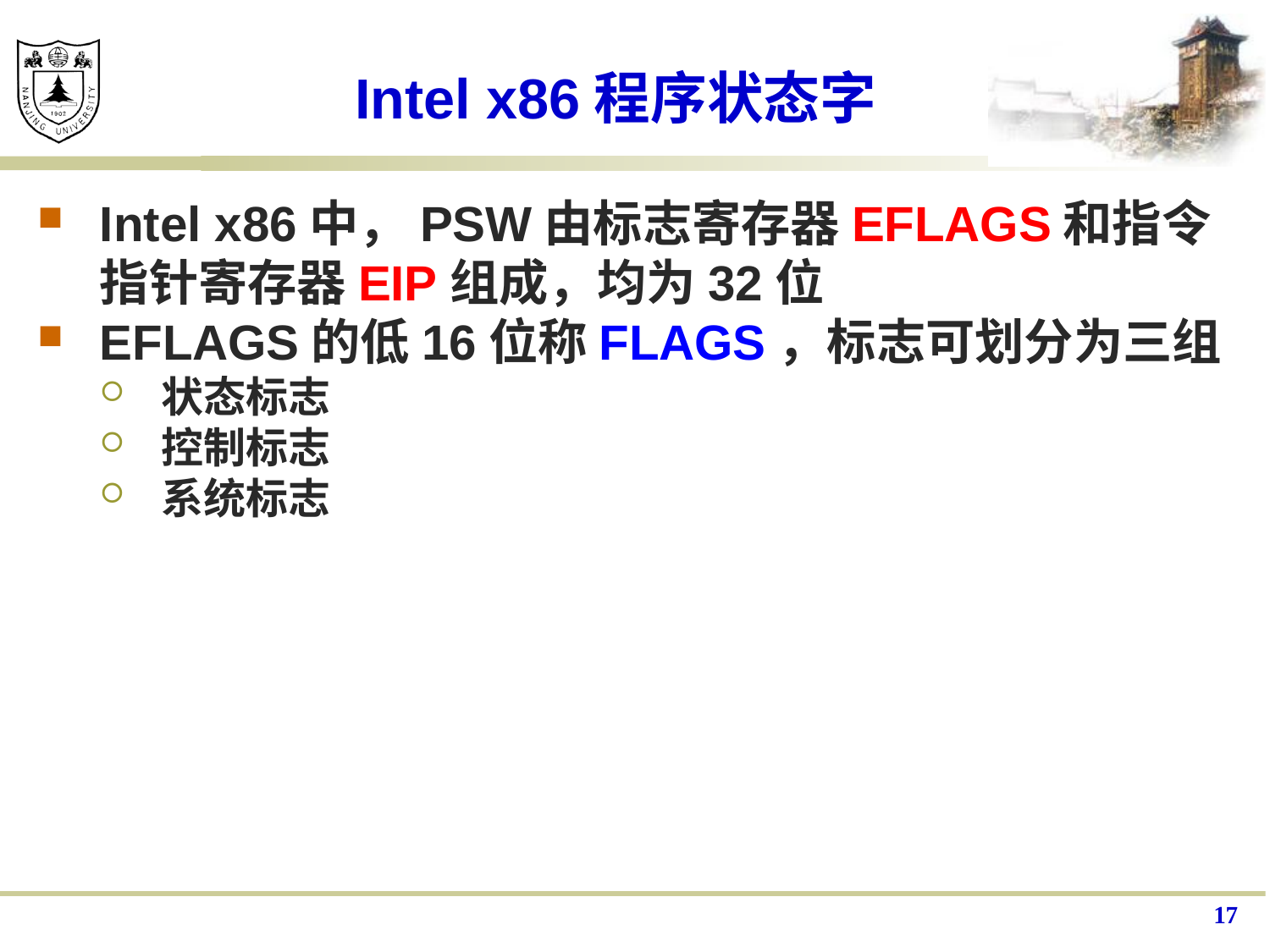

# Intel x86程序状态字
Intel x86中，PSW由标志寄存器EFLAGS和指令指针寄存器EIP组成，均为32位
EFLAGS的低16位称FLAGS，标志可划分为三组
状态标志
控制标志
系统标志

17